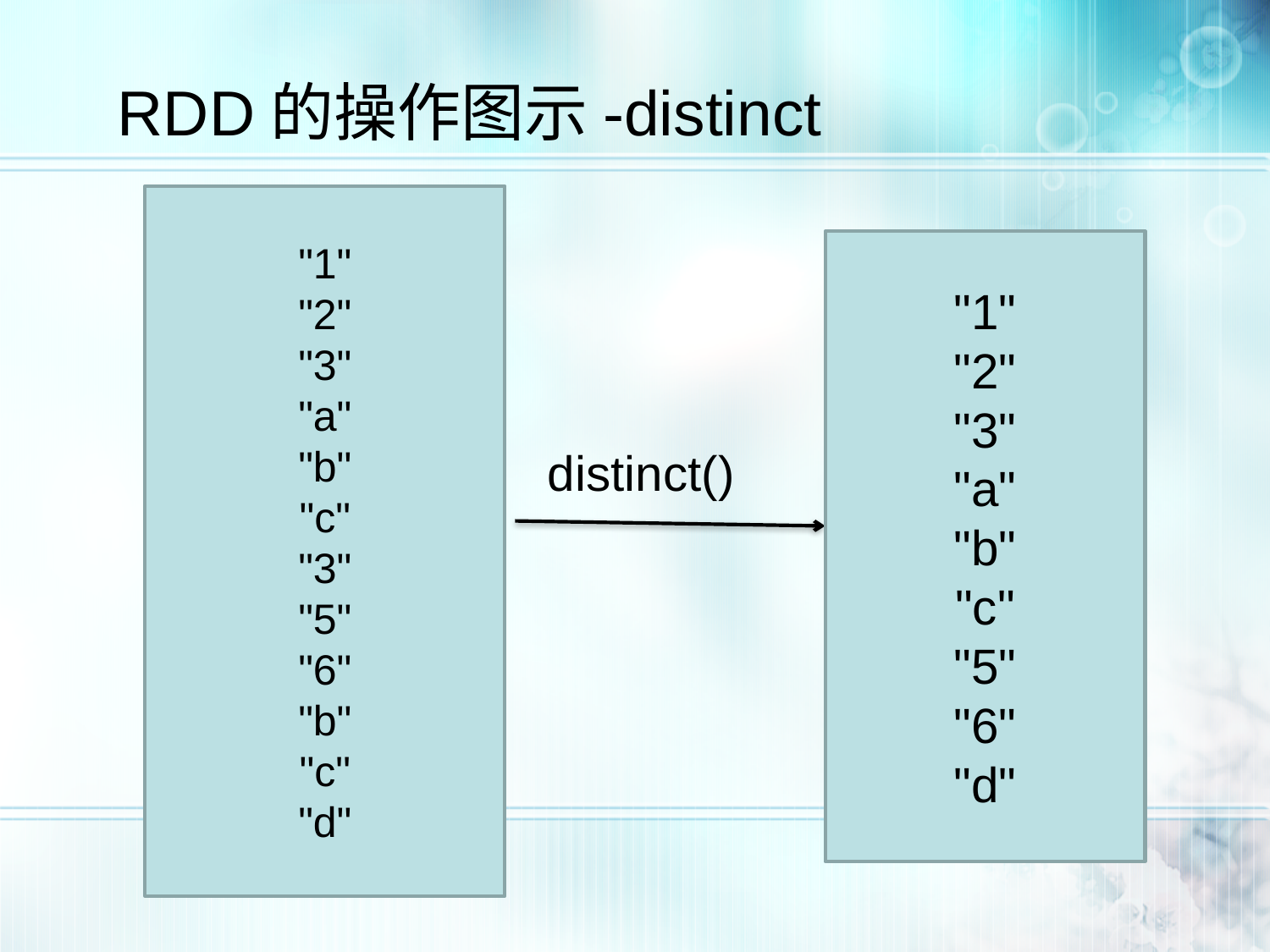

RDD的操作图示-distinct
"1"
"2"
"3"
"a"
"b"
"c"
"3"
"5"
"6"
"b"
"c"
"d"
"1"
"2"
"3"
"a"
"b"
"c"
"5"
"6"
"d"
distinct()